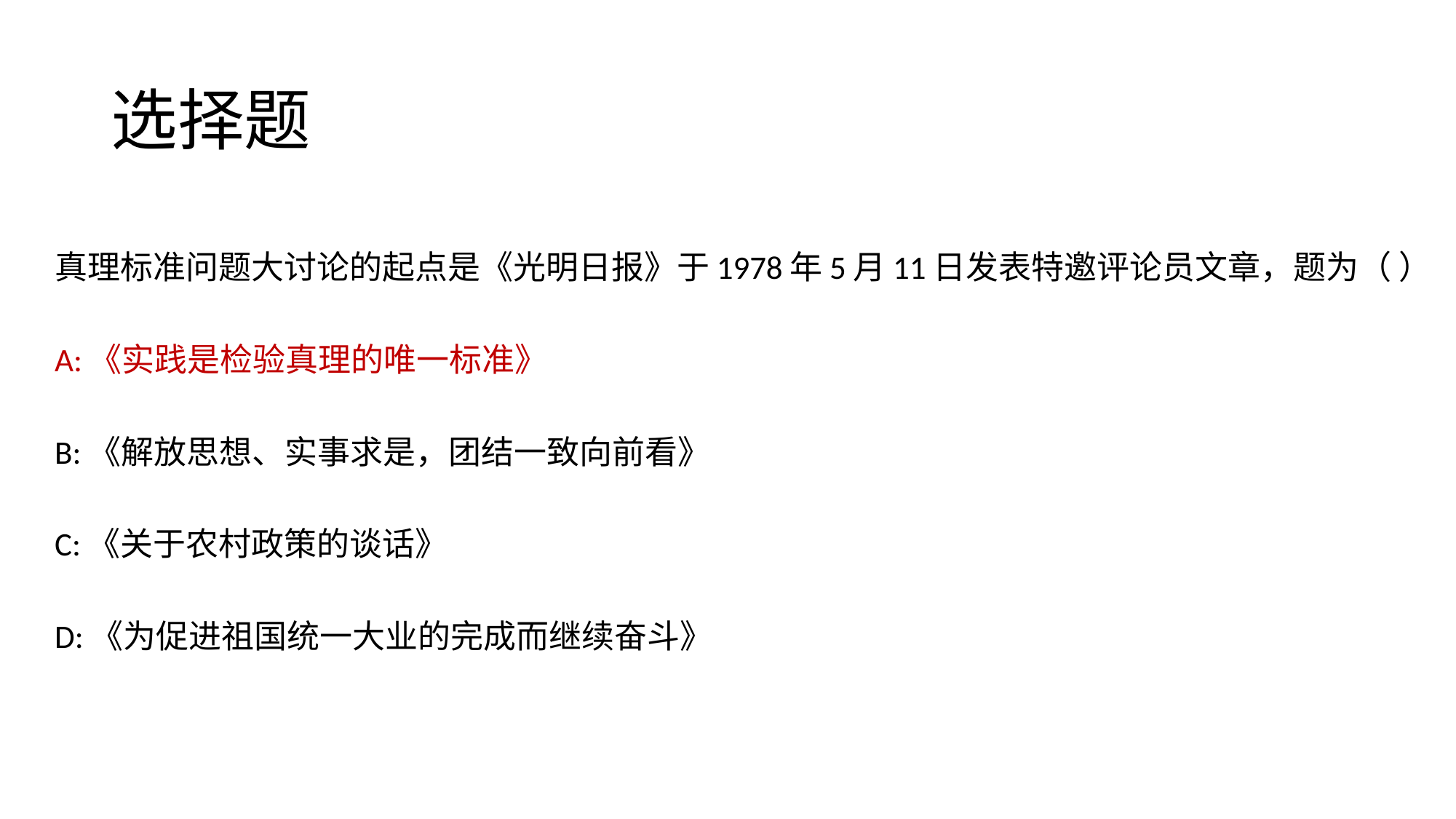

# 选择题
真理标准问题大讨论的起点是《光明日报》于1978年5月11日发表特邀评论员文章，题为（ ）
A:《实践是检验真理的唯一标准》
B:《解放思想、实事求是，团结一致向前看》
C:《关于农村政策的谈话》
D:《为促进祖国统一大业的完成而继续奋斗》